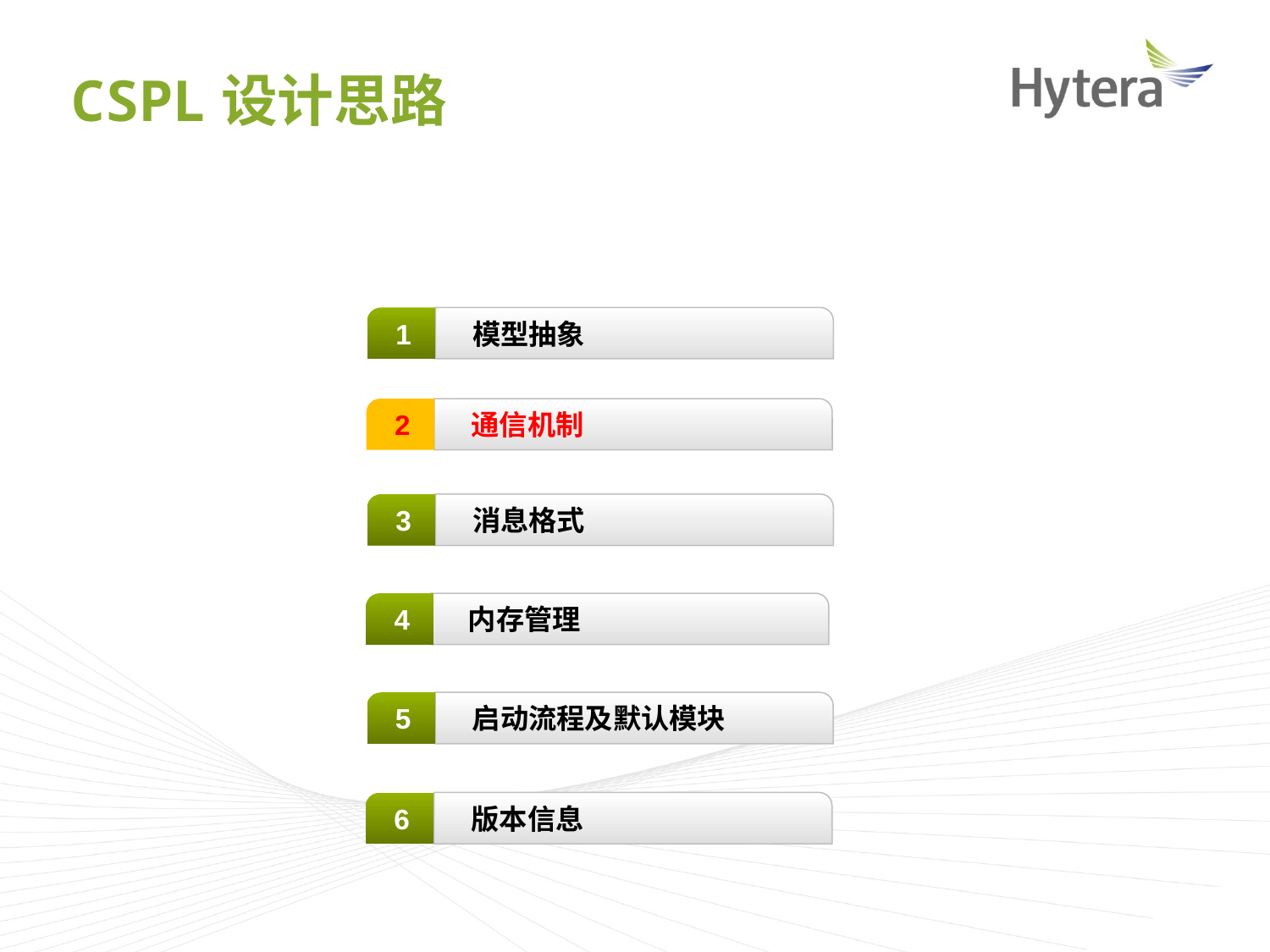

CSPL设计思路
1
模型抽象
2
通信机制
3
消息格式
4
内存管理
5
启动流程及默认模块
版本信息
6